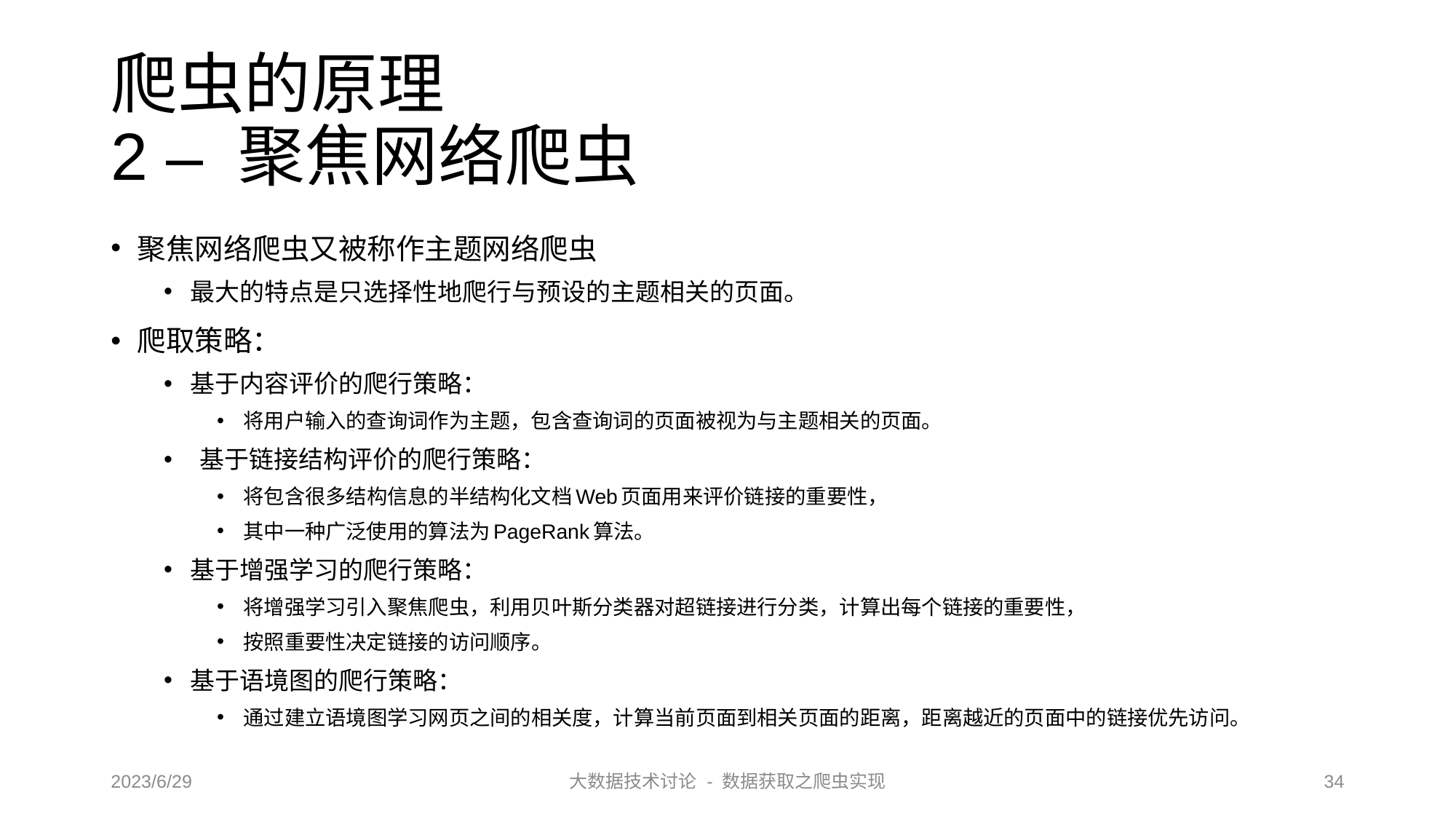

# 爬虫的原理 2 – 聚焦网络爬虫
聚焦网络爬虫又被称作主题网络爬虫
最大的特点是只选择性地爬行与预设的主题相关的页面。
爬取策略：
基于内容评价的爬行策略：
将用户输入的查询词作为主题，包含查询词的页面被视为与主题相关的页面。
 基于链接结构评价的爬行策略：
将包含很多结构信息的半结构化文档Web页面用来评价链接的重要性，
其中一种广泛使用的算法为PageRank算法。
基于增强学习的爬行策略：
将增强学习引入聚焦爬虫，利用贝叶斯分类器对超链接进行分类，计算出每个链接的重要性，
按照重要性决定链接的访问顺序。
基于语境图的爬行策略：
通过建立语境图学习网页之间的相关度，计算当前页面到相关页面的距离，距离越近的页面中的链接优先访问。

2023/6/29
大数据技术讨论 - 数据获取之爬虫实现
34